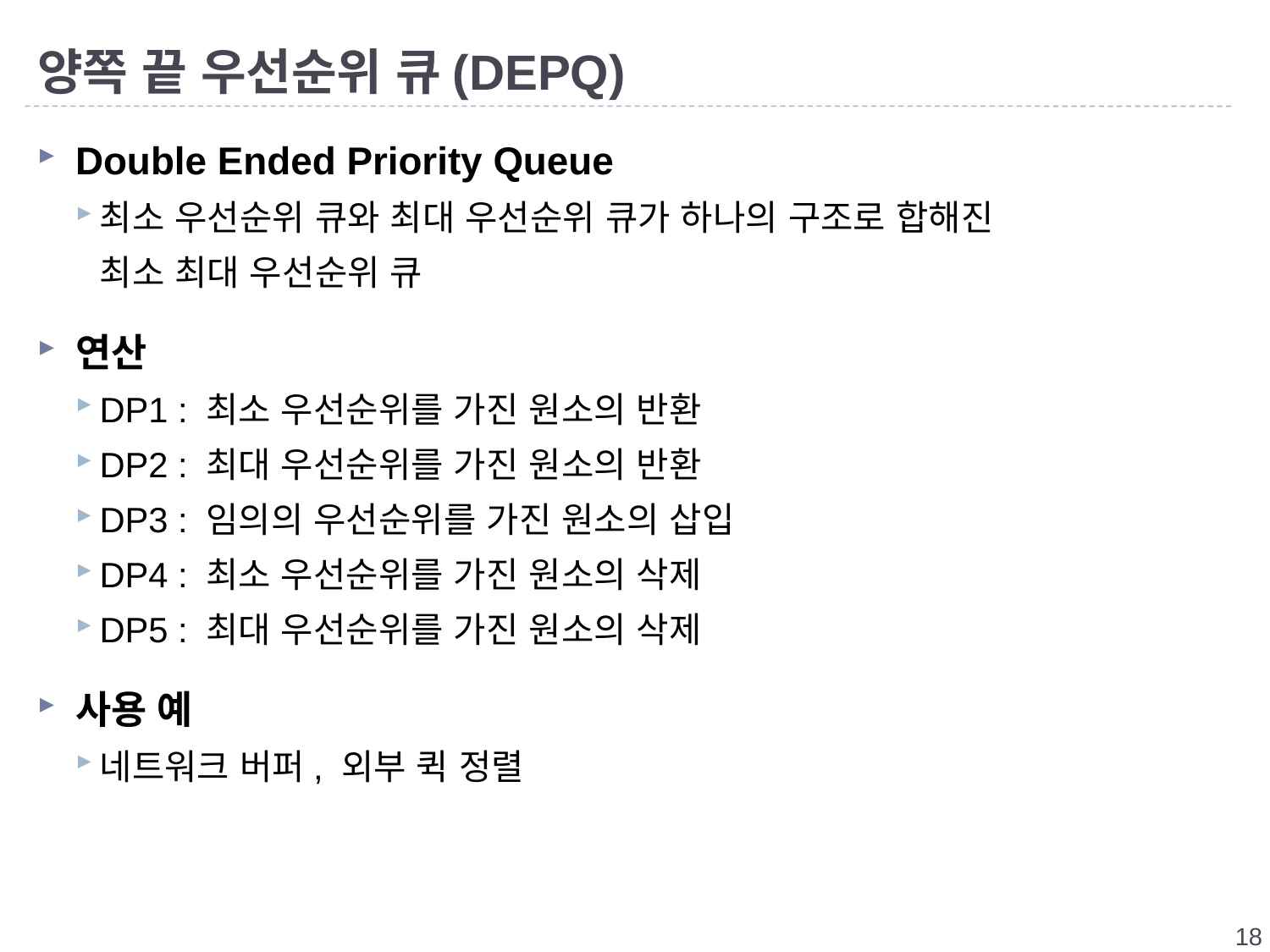

# 양쪽 끝 우선순위 큐(DEPQ)
Double Ended Priority Queue
최소 우선순위 큐와 최대 우선순위 큐가 하나의 구조로 합해진
최소 최대 우선순위 큐
연산
DP1 : 최소 우선순위를 가진 원소의 반환
DP2 : 최대 우선순위를 가진 원소의 반환
DP3 : 임의의 우선순위를 가진 원소의 삽입
DP4 : 최소 우선순위를 가진 원소의 삭제
DP5 : 최대 우선순위를 가진 원소의 삭제
사용 예
네트워크 버퍼, 외부 퀵 정렬
18